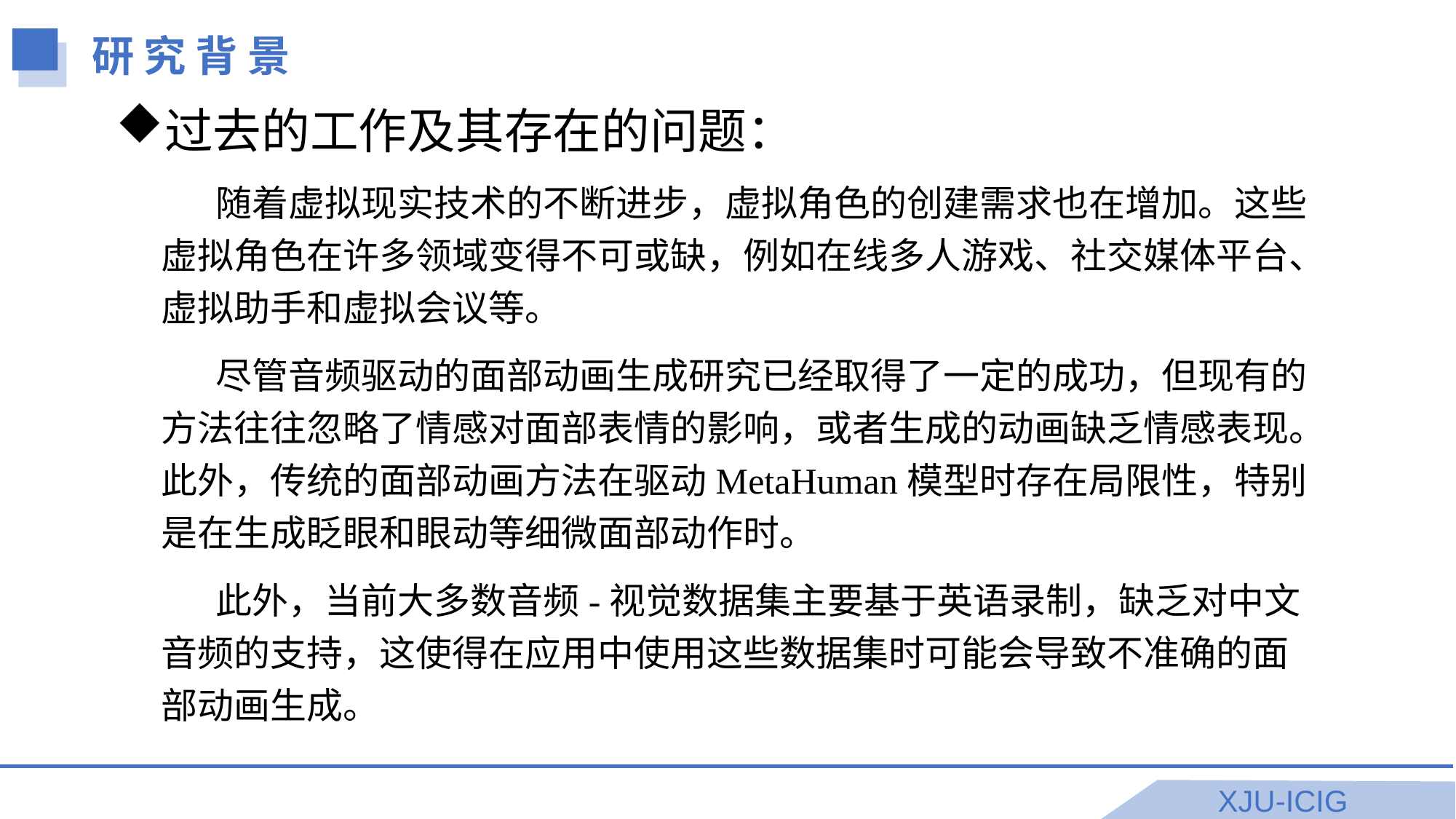

研 究 背 景

过去的工作及其存在的问题：
随着虚拟现实技术的不断进步，虚拟角色的创建需求也在增加。这些虚拟角色在许多领域变得不可或缺，例如在线多人游戏、社交媒体平台、虚拟助手和虚拟会议等。
尽管音频驱动的面部动画生成研究已经取得了一定的成功，但现有的方法往往忽略了情感对面部表情的影响，或者生成的动画缺乏情感表现。此外，传统的面部动画方法在驱动MetaHuman模型时存在局限性，特别是在生成眨眼和眼动等细微面部动作时。
此外，当前大多数音频-视觉数据集主要基于英语录制，缺乏对中文音频的支持，这使得在应用中使用这些数据集时可能会导致不准确的面部动画生成。
XJU-ICIG